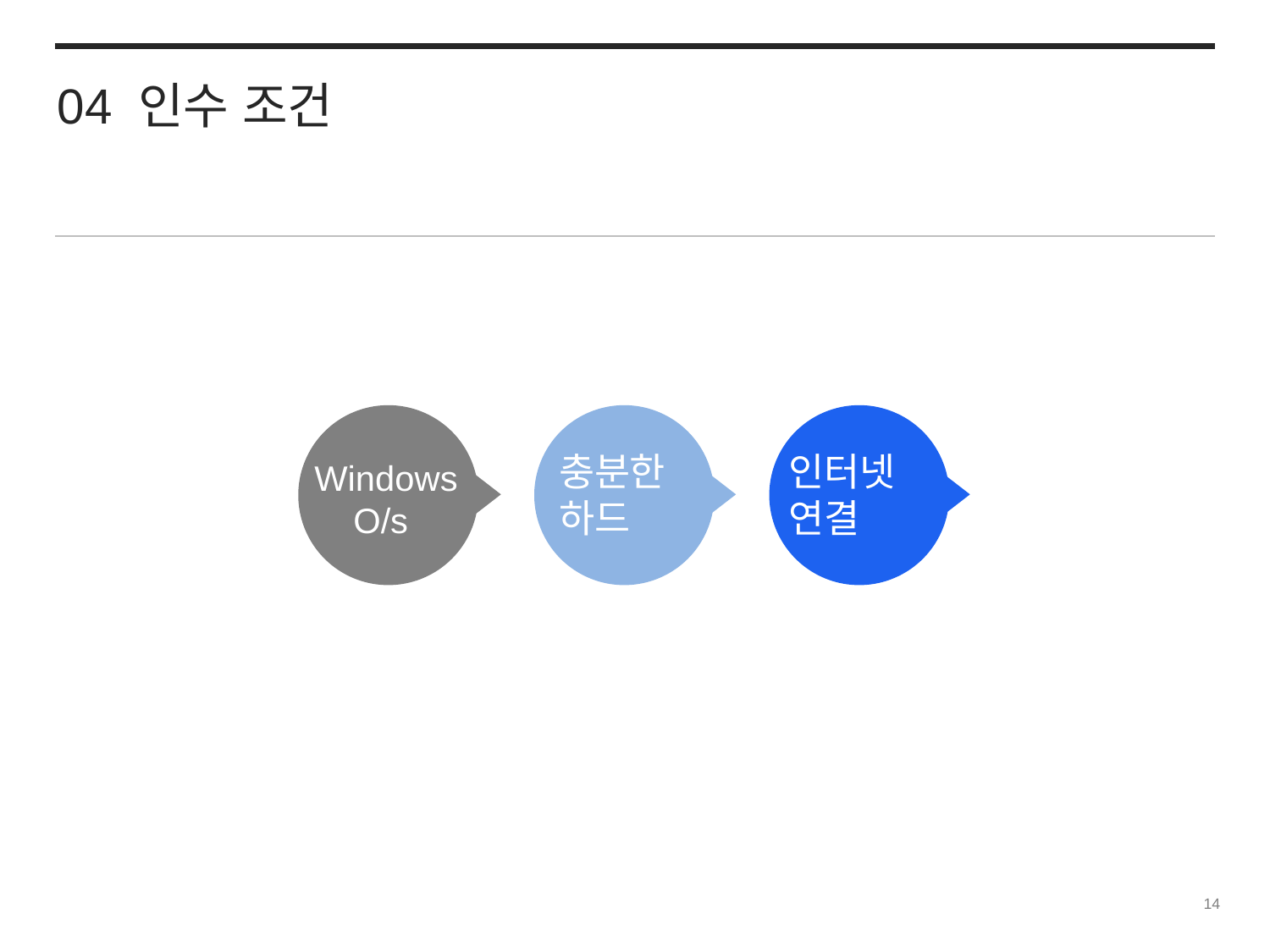

04 인수 조건

충분한 하드
인터넷 연결
Windows
    O/s